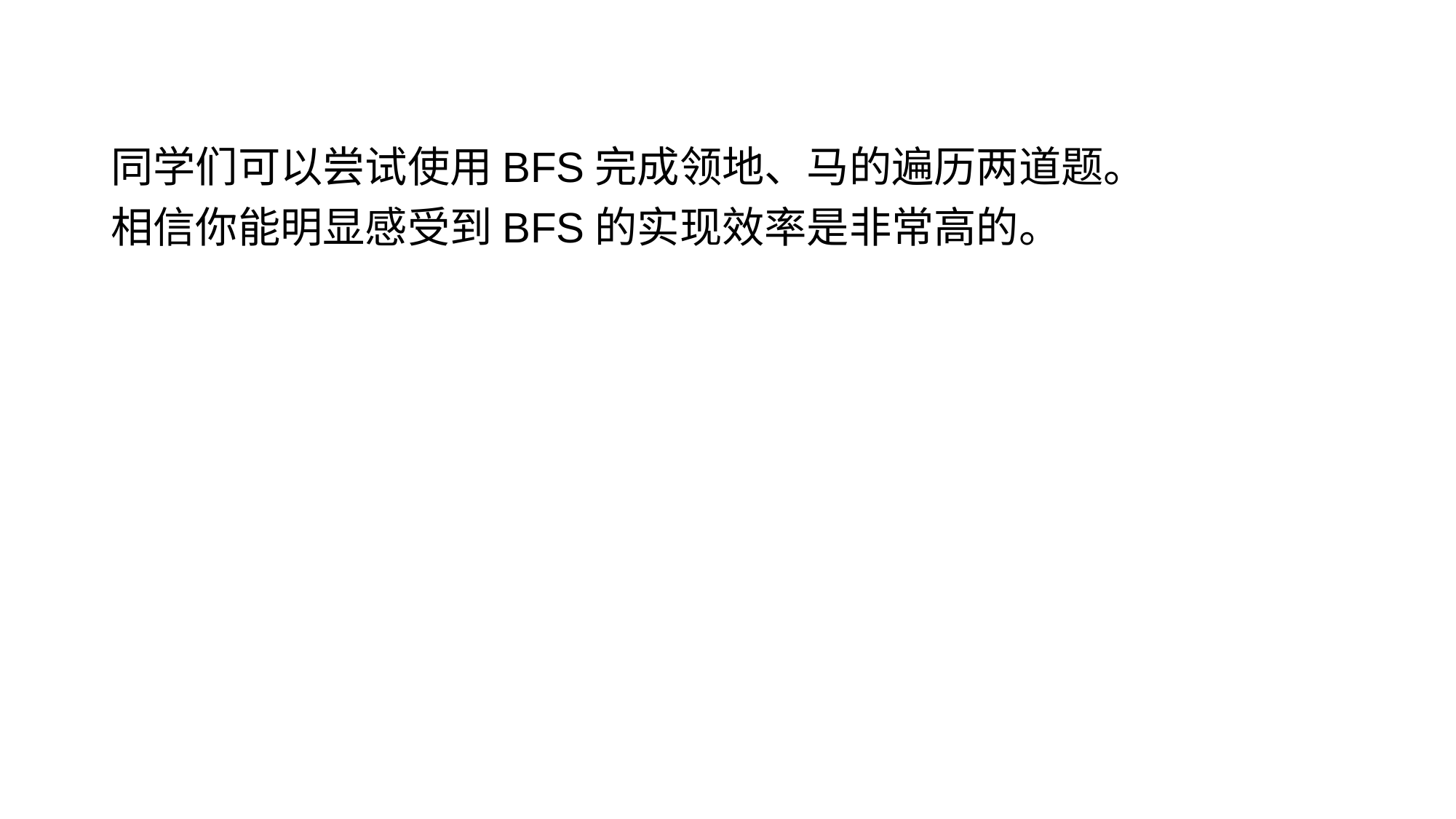

同学们可以尝试使用BFS完成领地、马的遍历两道题。
相信你能明显感受到BFS的实现效率是非常高的。